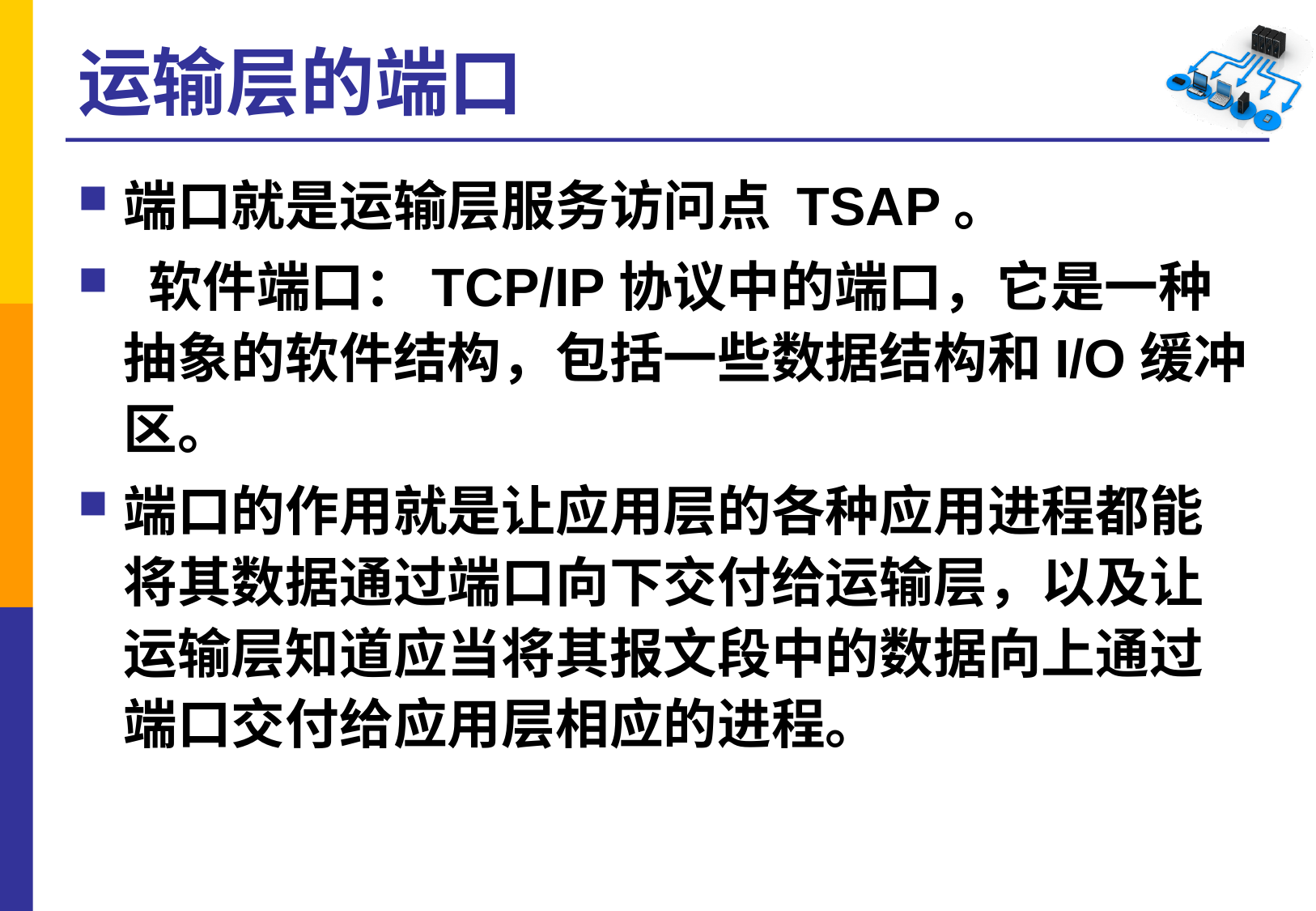

# 运输层的端口
端口就是运输层服务访问点 TSAP。
 软件端口：TCP/IP协议中的端口，它是一种抽象的软件结构，包括一些数据结构和I/O缓冲区。
端口的作用就是让应用层的各种应用进程都能将其数据通过端口向下交付给运输层，以及让运输层知道应当将其报文段中的数据向上通过端口交付给应用层相应的进程。